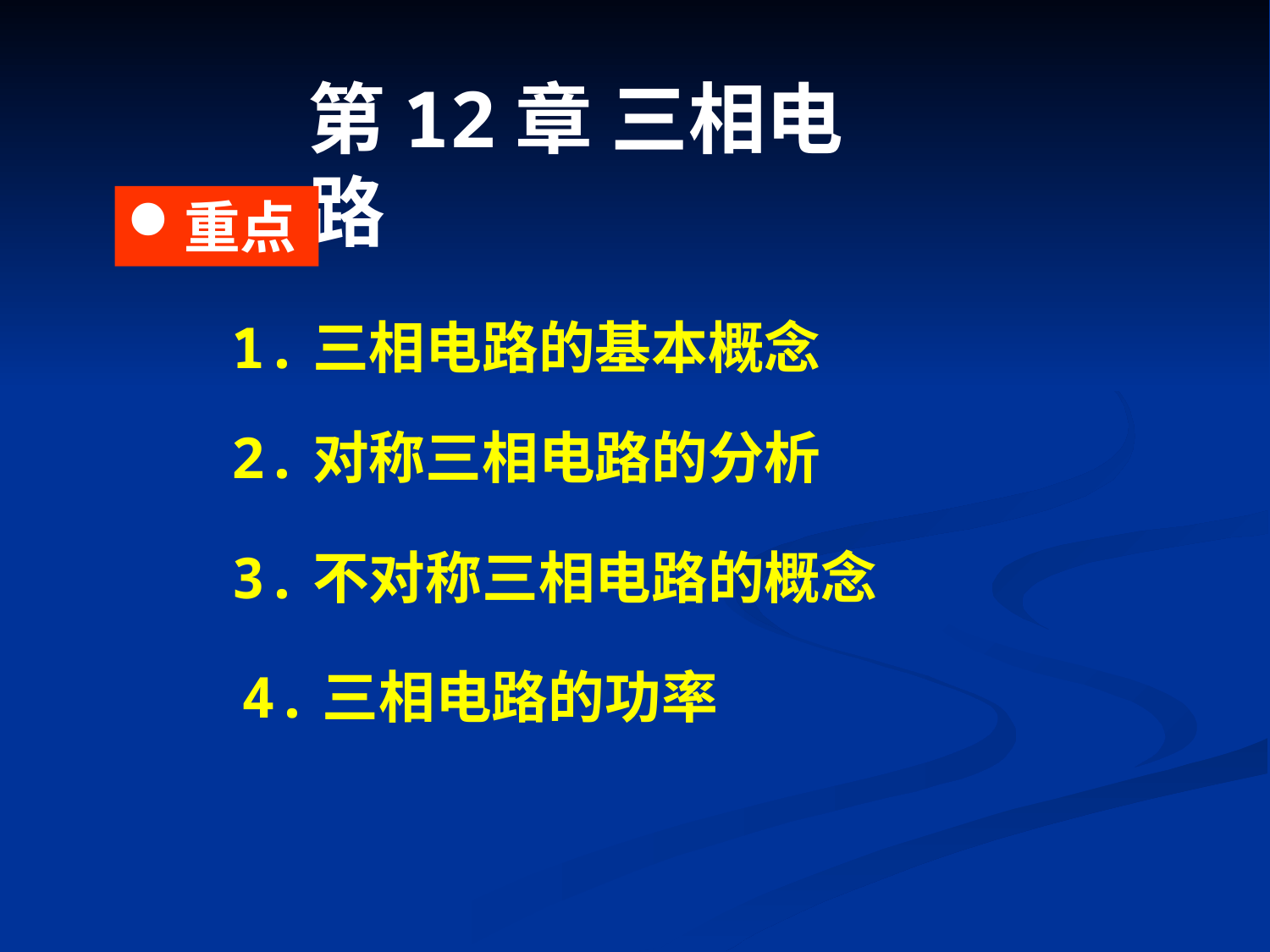

第12章 三相电路
重点
 1.三相电路的基本概念
 2.对称三相电路的分析
 3.不对称三相电路的概念
 4.三相电路的功率